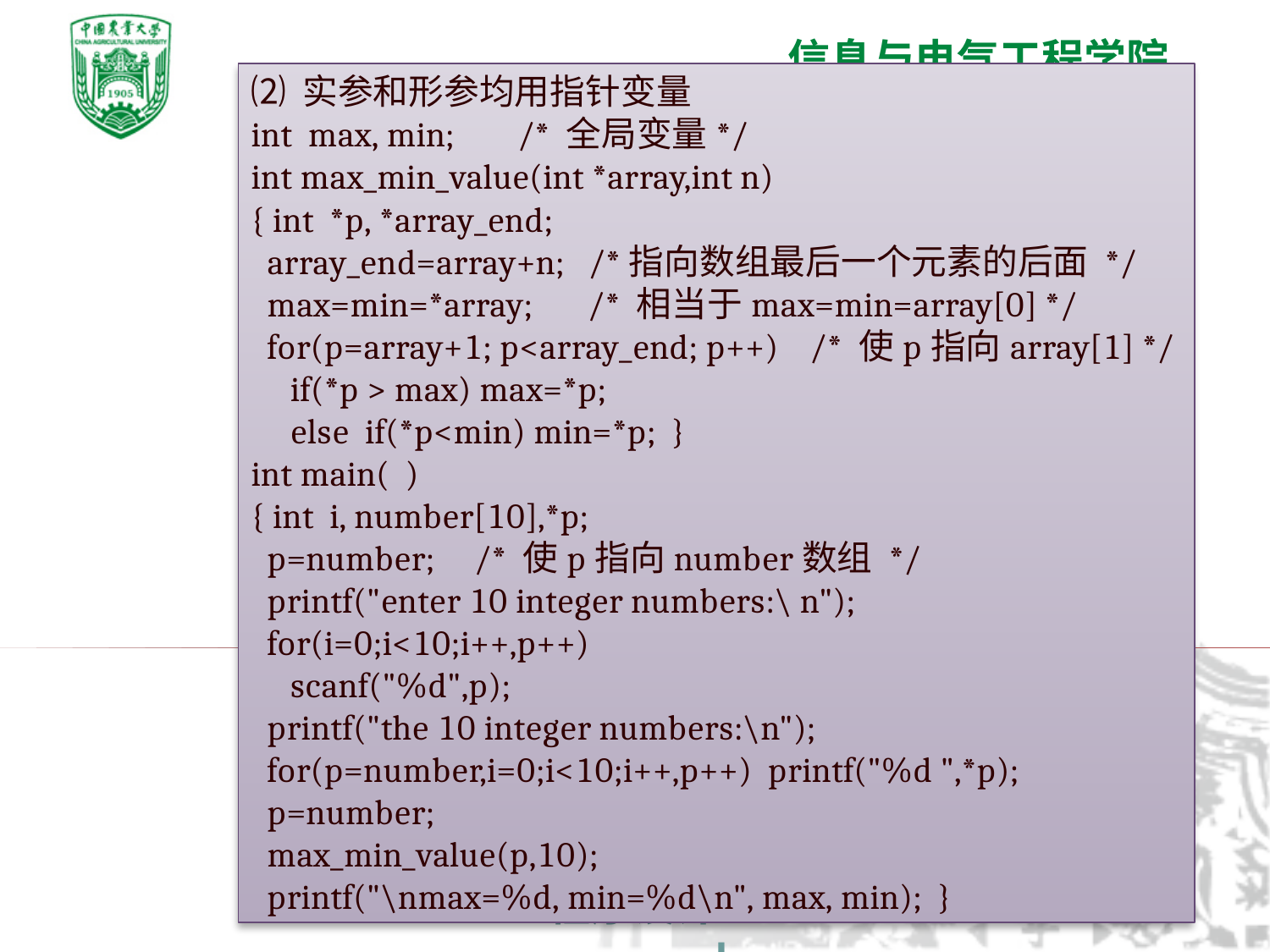

⑵ 实参和形参均用指针变量
int  max, min;        /* 全局变量*/
int max_min_value(int *array,int n)
{ int  *p, *array_end;
  array_end=array+n;   /*指向数组最后一个元素的后面 */
  max=min=*array;       /* 相当于max=min=array[0] */
  for(p=array+1; p<array_end; p++)    /* 使p指向array[1] */
     if(*p > max) max=*p;
     else  if(*p<min) min=*p;  }
int main(  )
{ int  i, number[10],*p;
  p=number;     /* 使p指向number数组 */
  printf("enter 10 integer numbers:\ n");
  for(i=0;i<10;i++,p++)
     scanf("%d",p);
  printf("the 10 integer numbers:\n");
  for(p=number,i=0;i<10;i++,p++)  printf("%d ",*p);
  p=number;
  max_min_value(p,10);
  printf("\nmax=%d, min=%d\n", max, min);  }